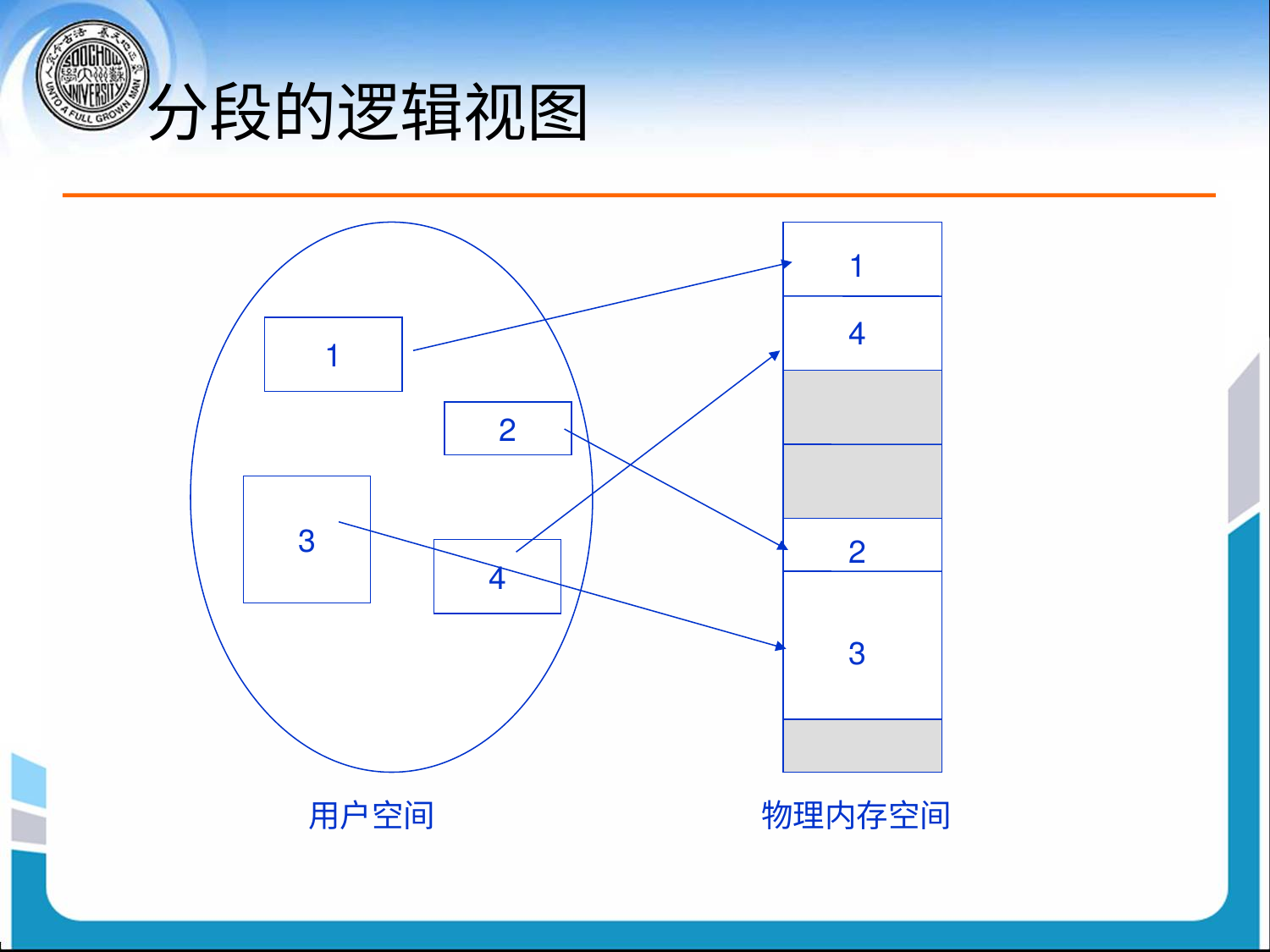

# 分段的逻辑视图

1
4

2

3

1

2

3

4
用户空间
物理内存空间